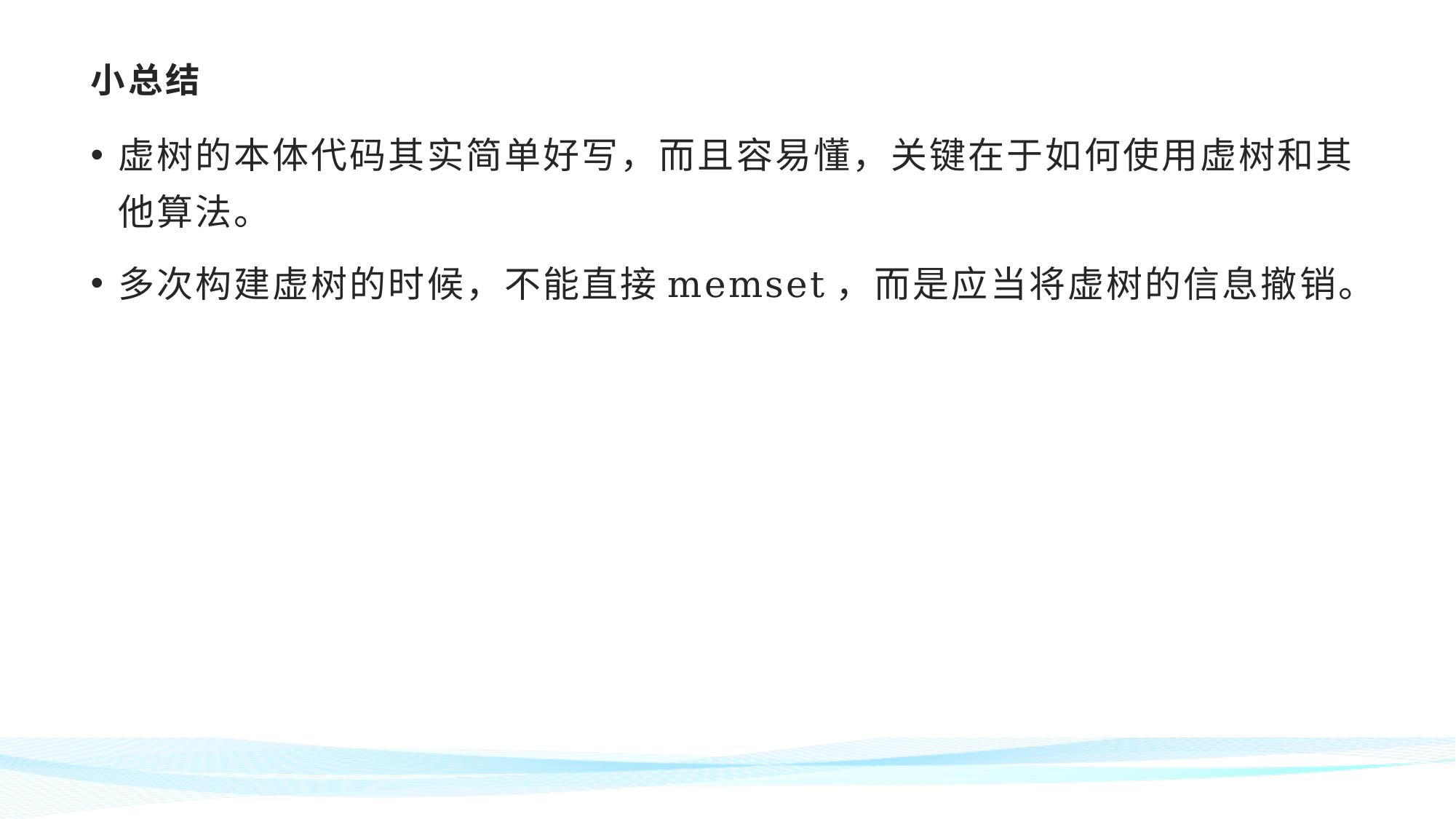

# 小总结
虚树的本体代码其实简单好写，而且容易懂，关键在于如何使用虚树和其他算法。
多次构建虚树的时候，不能直接memset，而是应当将虚树的信息撤销。